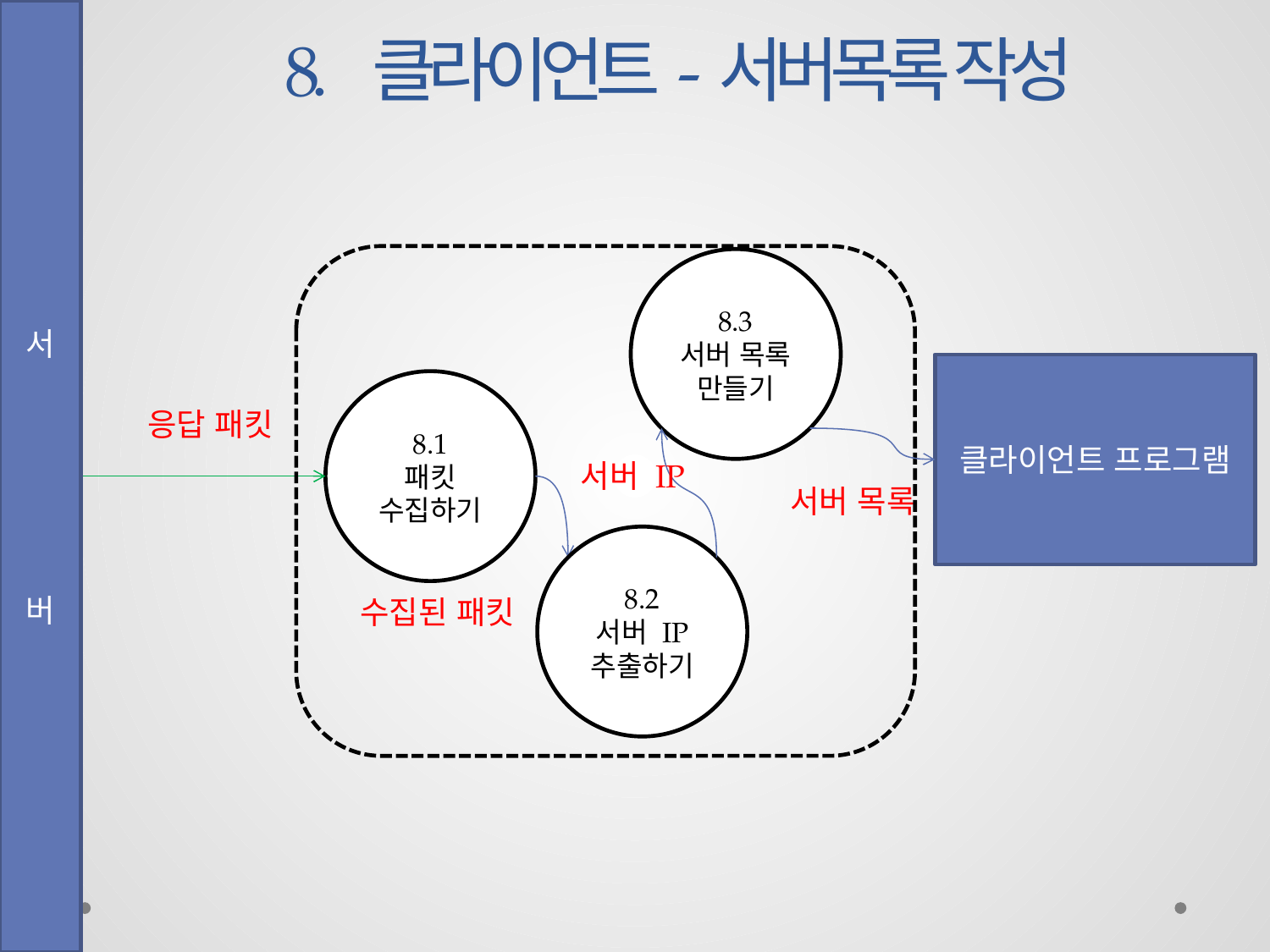

# 8.  클라이언트-서버목록 작성
서

버

8.3
서버 목록
만들기
클라이언트 프로그램
8.1
패킷 수집하기
응답 패킷
서버 IP
서버 목록
8.2
서버 IP 추출하기
수집된 패킷